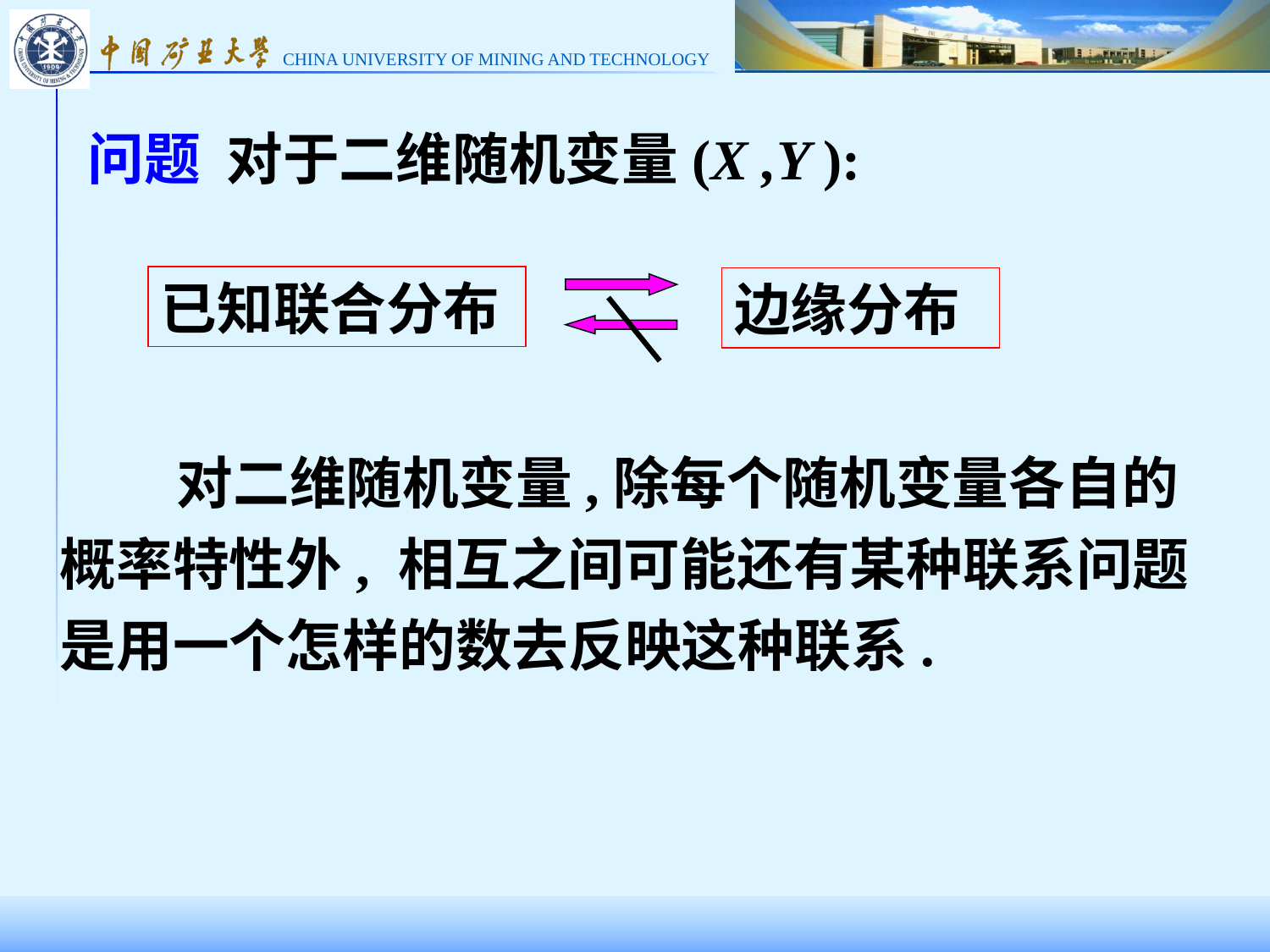

问题  对于二维随机变量(X ,Y ):
已知联合分布
边缘分布

        对二维随机变量,除每个随机变量各自的概率特性外, 相互之间可能还有某种联系问题是用一个怎样的数去反映这种联系.